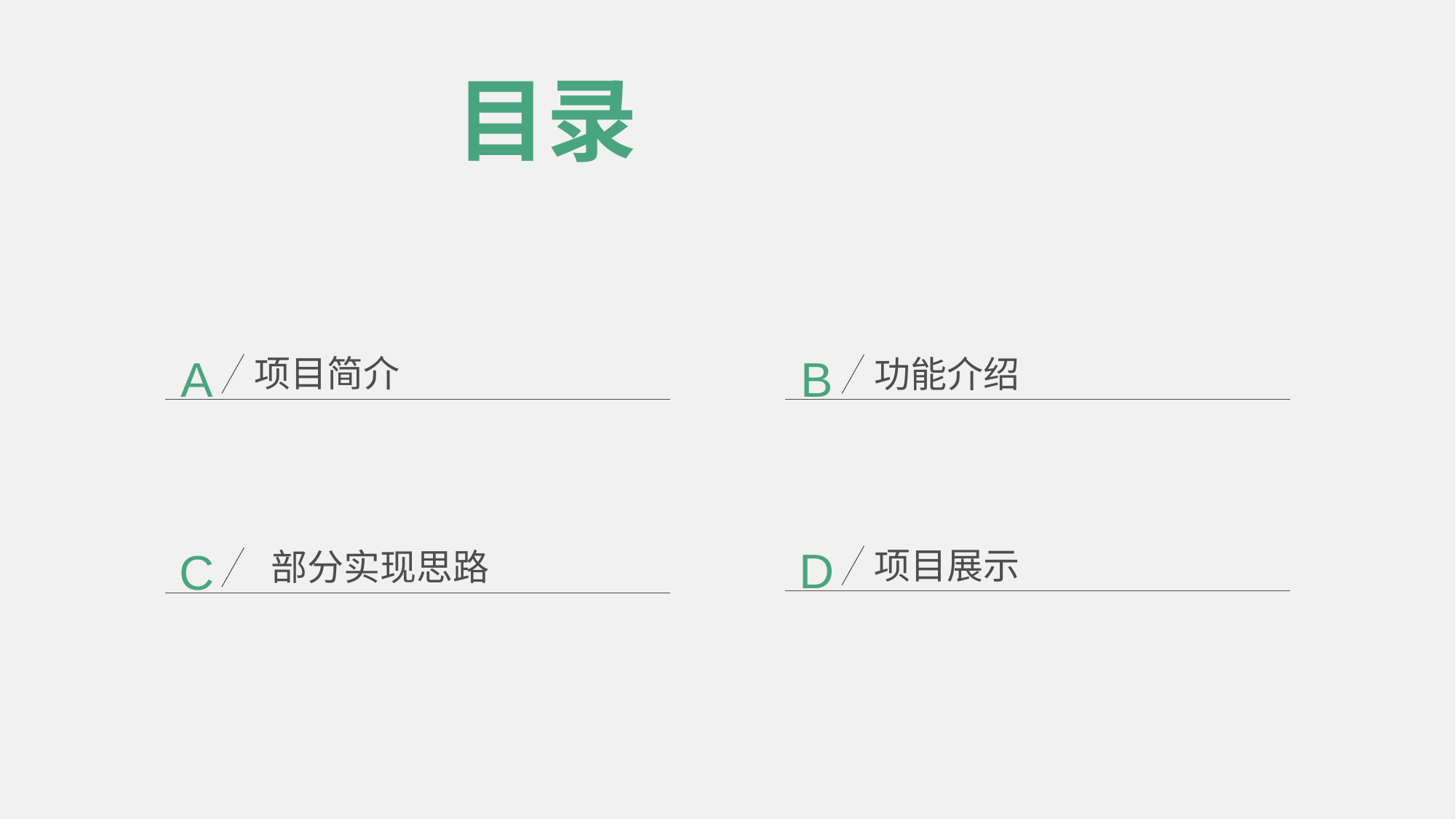

目录
A
B
项目简介
功能介绍
D
C
项目展示
 部分实现思路